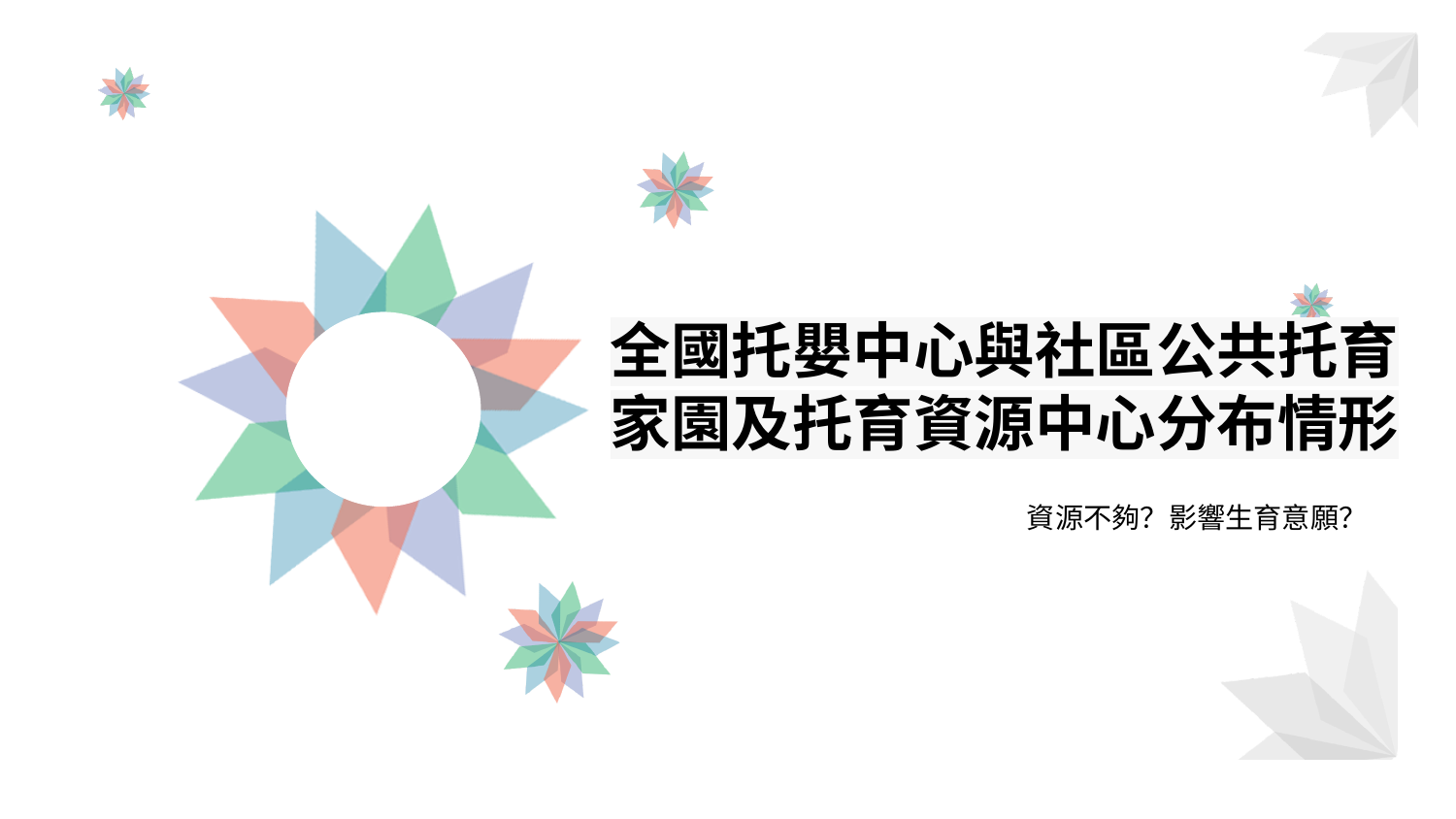

全國托嬰中心與社區公共托育家園及托育資源中心分布情形
資源不夠？影響生育意願？